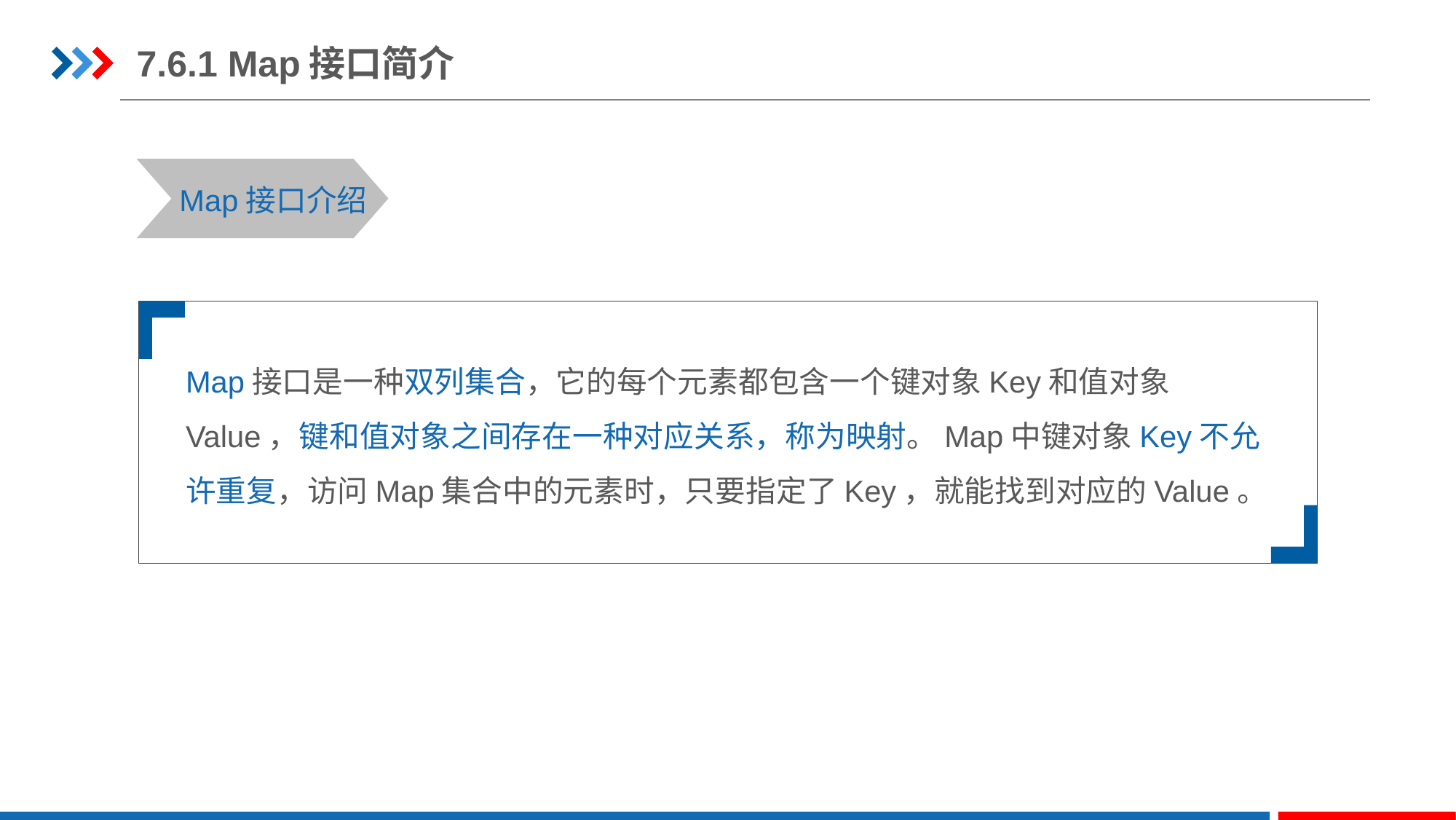

7.6.1 Map接口简介

Map接口介绍

Map接口是一种双列集合，它的每个元素都包含一个键对象Key和值对象Value，键和值对象之间存在一种对应关系，称为映射。Map中键对象Key不允许重复，访问Map集合中的元素时，只要指定了Key，就能找到对应的Value。